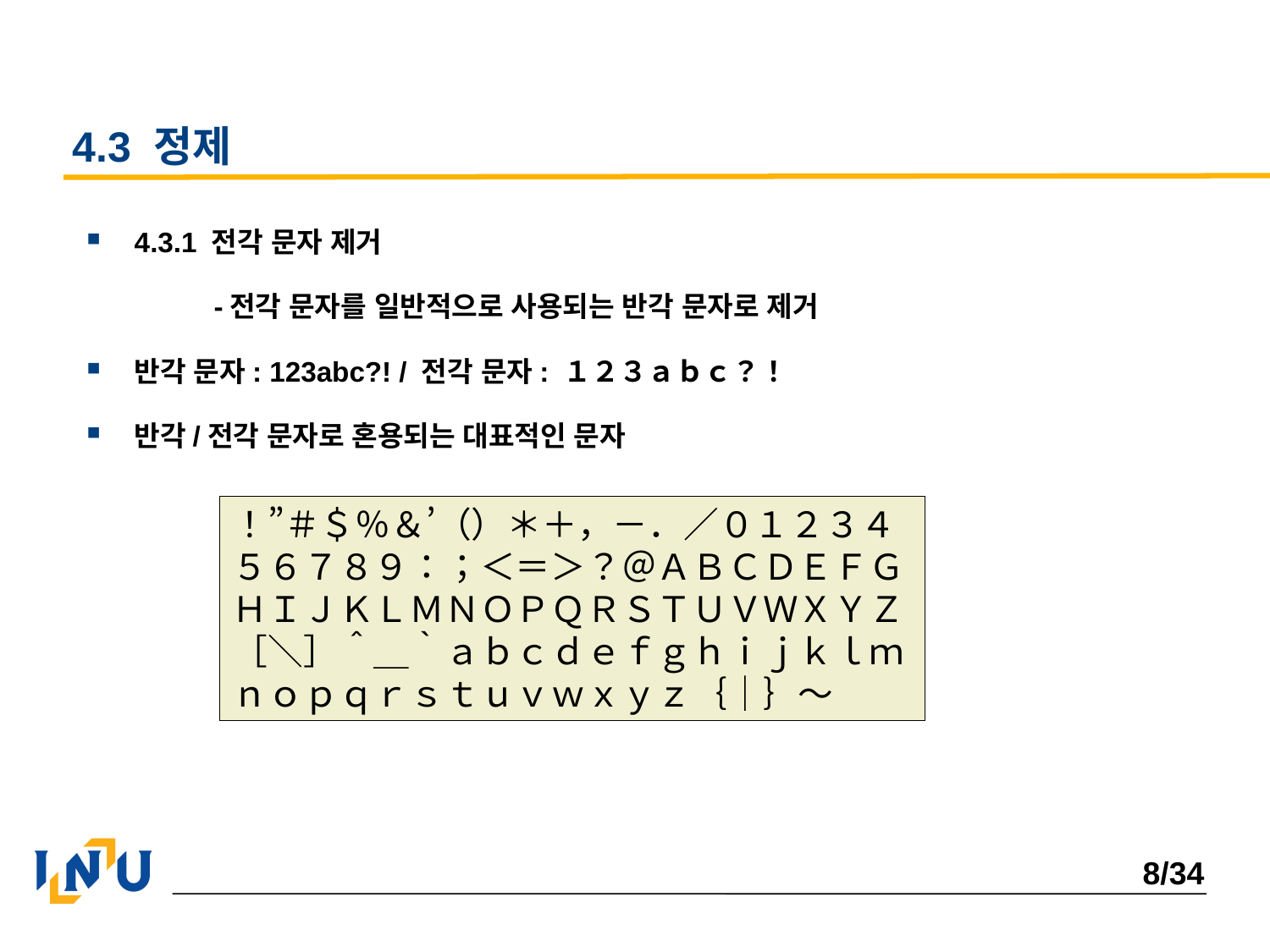

# 4.3 정제
4.3.1 전각 문자 제거
	-전각 문자를 일반적으로 사용되는 반각 문자로 제거
반각 문자: 123abc?! / 전각 문자: １２３ａｂｃ？！
반각/전각 문자로 혼용되는 대표적인 문자
！”＃＄％＆’（）＊＋，－．／０１２３４５６７８９：；＜＝＞？＠ＡＢＣＤＥＦＧＨＩＪＫＬＭＮＯＰＱＲＳＴＵＶＷＸＹＺ［＼］＾＿｀ａｂｃｄｅｆｇｈｉｊｋｌｍｎｏｐｑｒｓｔｕｖｗｘｙｚ｛｜｝～